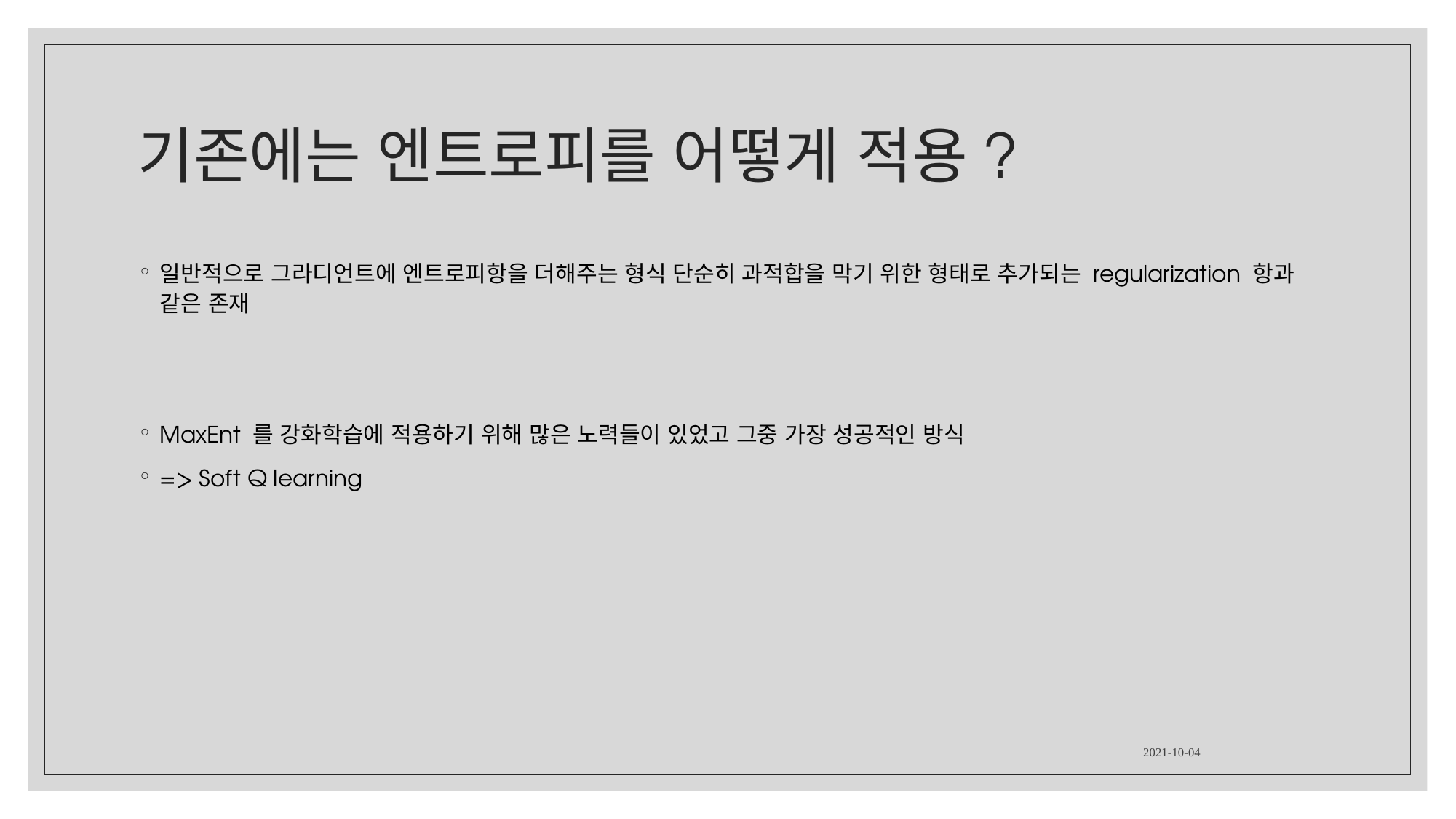

# 기존에는 엔트로피를 어떻게 적용?
일반적으로 그라디언트에 엔트로피항을 더해주는 형식 단순히 과적합을 막기 위한 형태로 추가되는 regularization 항과 같은 존재

MaxEnt 를 강화학습에 적용하기 위해 많은 노력들이 있었고 그중 가장 성공적인 방식
=> Soft Q learning
2021-10-04